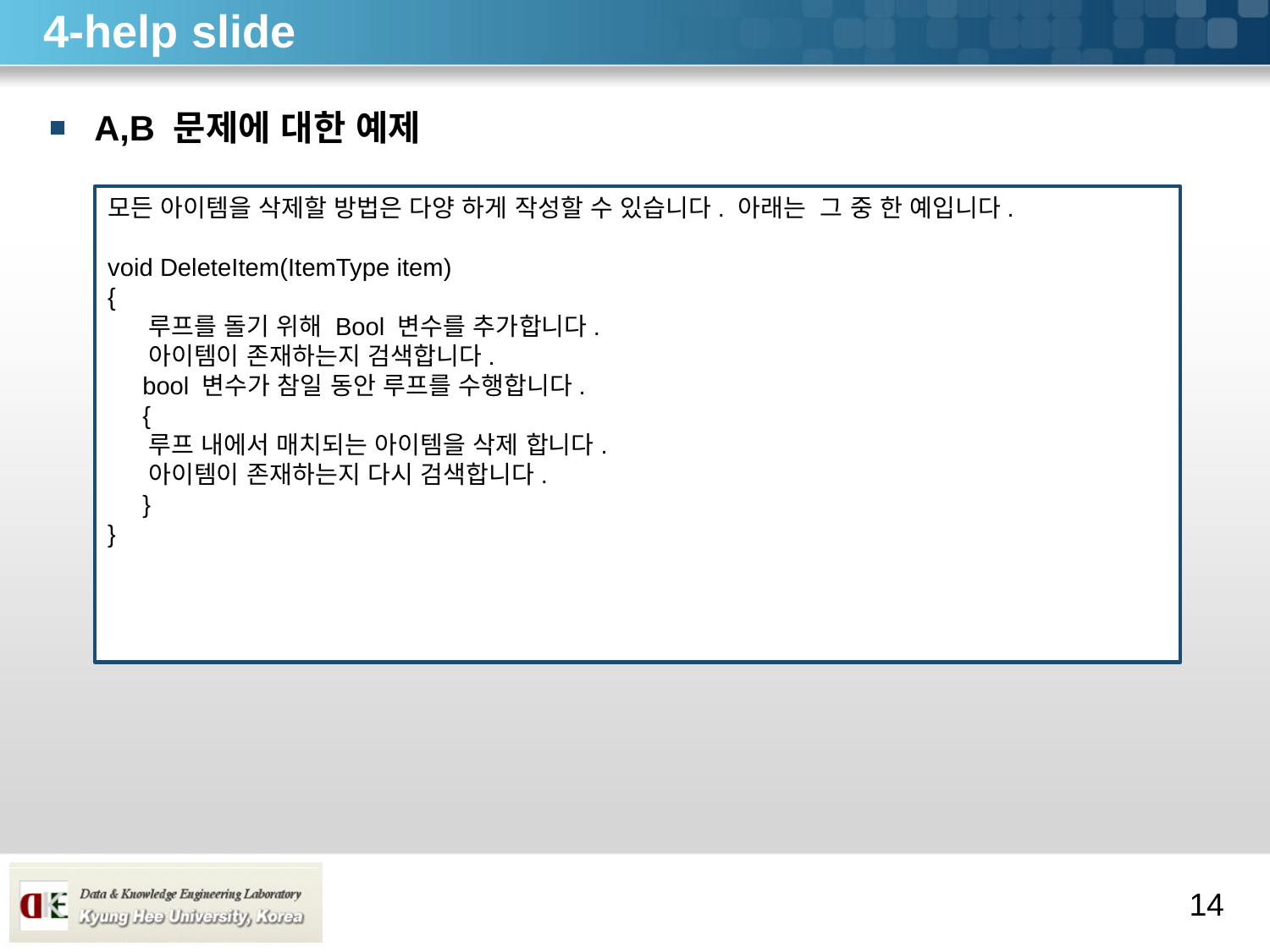

# 4-help slide
A,B 문제에 대한 예제
모든 아이템을 삭제할 방법은 다양 하게 작성할 수 있습니다. 아래는  그 중 한 예입니다.

void DeleteItem(ItemType item)
{
     루프를 돌기 위해 Bool 변수를 추가합니다.
     아이템이 존재하는지 검색합니다.
     bool 변수가 참일 동안 루프를 수행합니다.
     {
     루프 내에서 매치되는 아이템을 삭제 합니다.
     아이템이 존재하는지 다시 검색합니다.
     }
}